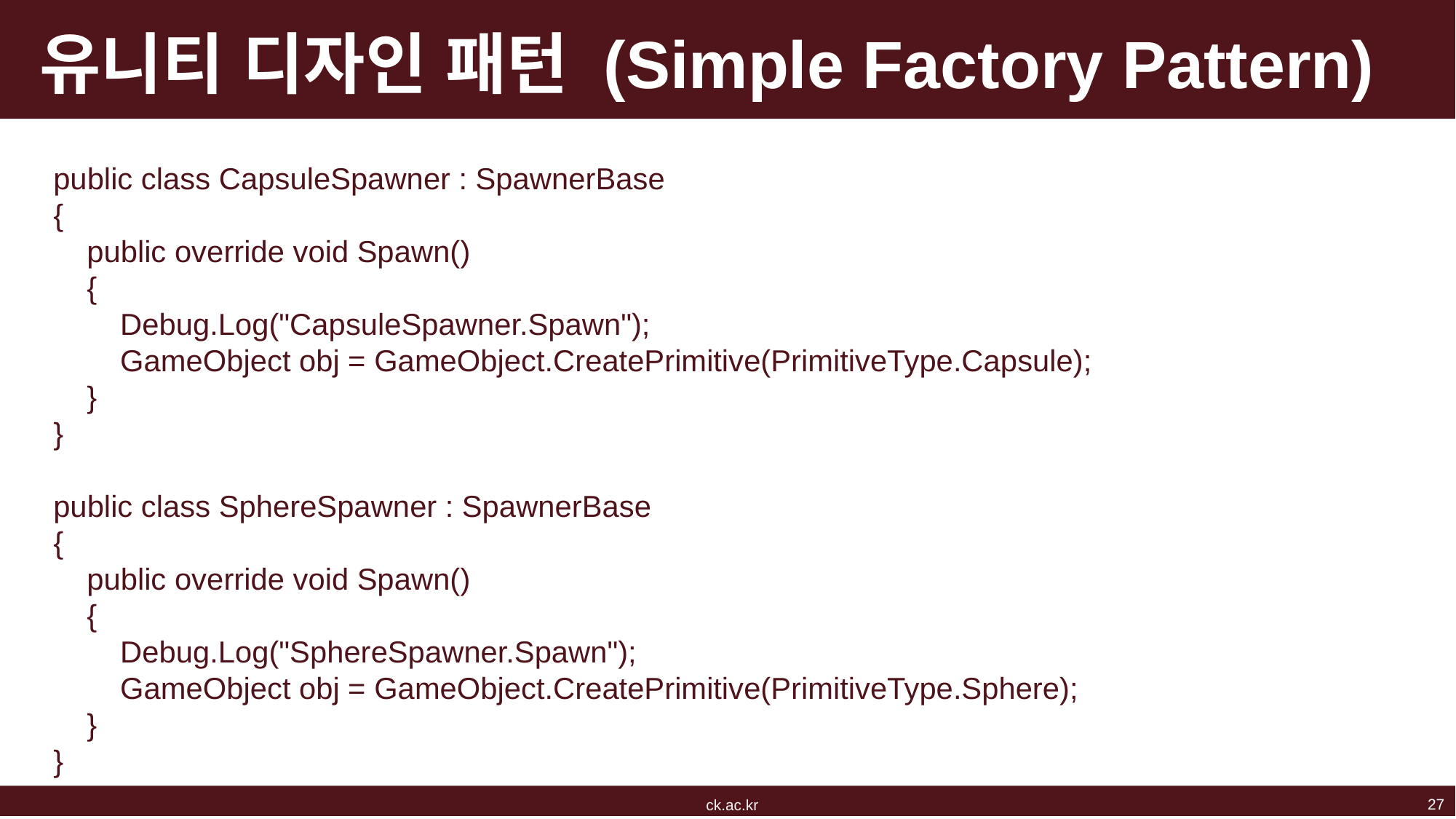

# 유니티 디자인 패턴 (Simple Factory Pattern)
public class CapsuleSpawner : SpawnerBase
{
    public override void Spawn()
    {
        Debug.Log("CapsuleSpawner.Spawn");
        GameObject obj = GameObject.CreatePrimitive(PrimitiveType.Capsule);
    }
}

public class SphereSpawner : SpawnerBase
{
    public override void Spawn()
    {
        Debug.Log("SphereSpawner.Spawn");
        GameObject obj = GameObject.CreatePrimitive(PrimitiveType.Sphere);
    }
}
27
ck.ac.kr